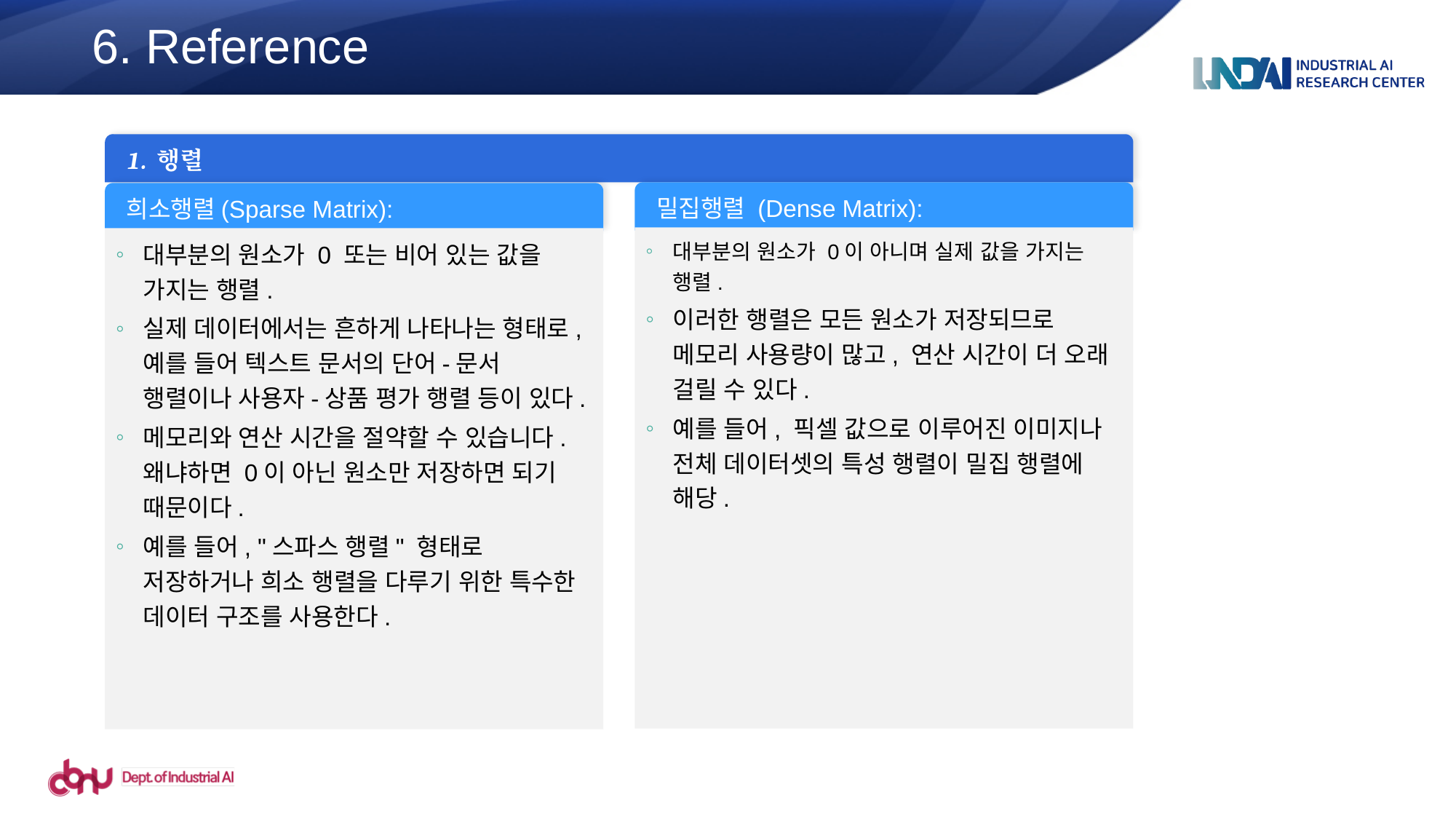

6. Reference
1. 행렬
밀집행렬 (Dense Matrix):
희소행렬(Sparse Matrix):
대부분의 원소가 0이 아니며 실제 값을 가지는 행렬.
이러한 행렬은 모든 원소가 저장되므로 메모리 사용량이 많고, 연산 시간이 더 오래 걸릴 수 있다.
예를 들어, 픽셀 값으로 이루어진 이미지나 전체 데이터셋의 특성 행렬이 밀집 행렬에 해당.
대부분의 원소가 0 또는 비어 있는 값을 가지는 행렬.
실제 데이터에서는 흔하게 나타나는 형태로, 예를 들어 텍스트 문서의 단어-문서 행렬이나 사용자-상품 평가 행렬 등이 있다.
메모리와 연산 시간을 절약할 수 있습니다. 왜냐하면 0이 아닌 원소만 저장하면 되기 때문이다.
예를 들어, "스파스 행렬" 형태로 저장하거나 희소 행렬을 다루기 위한 특수한 데이터 구조를 사용한다.